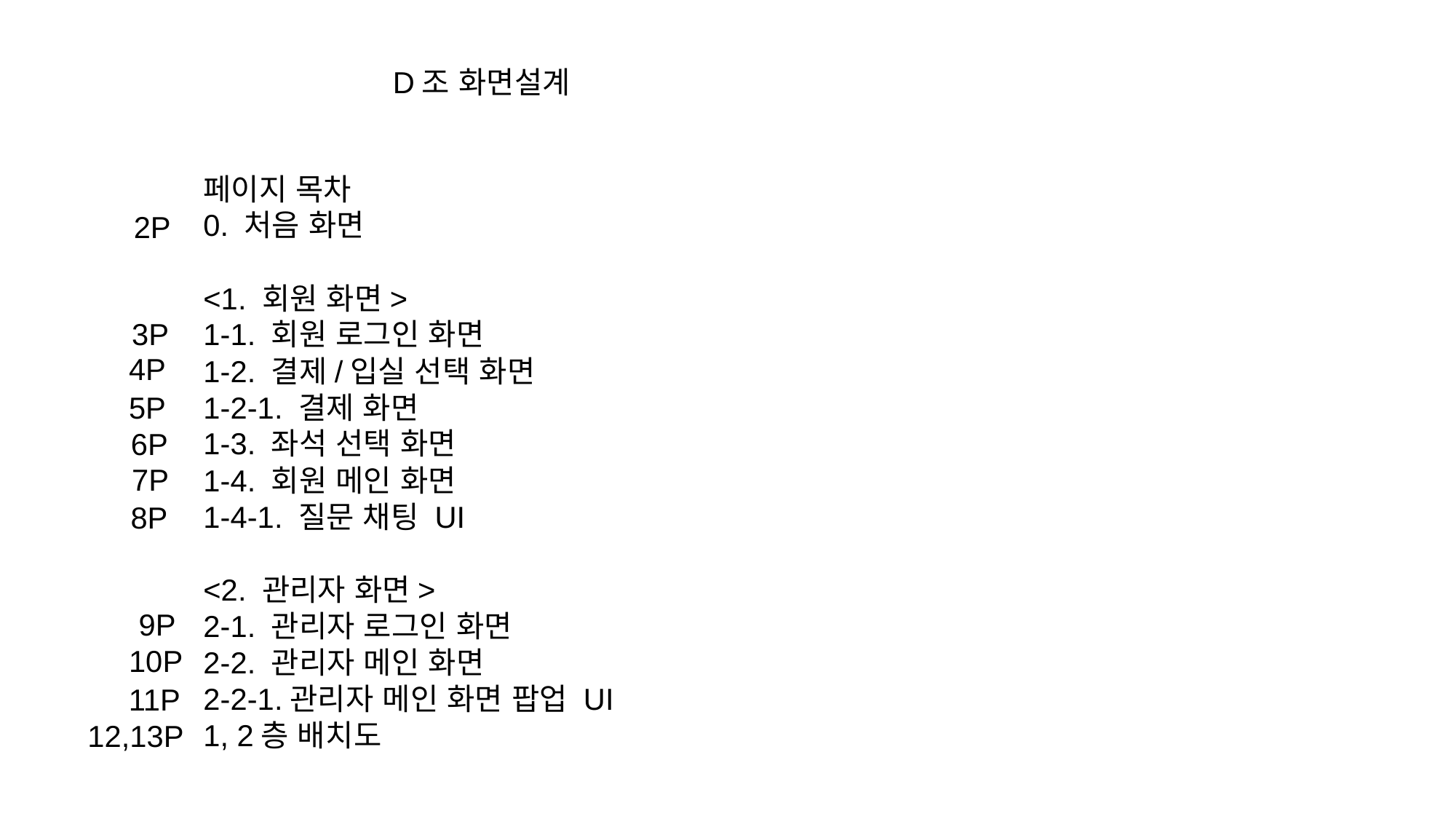

D조 화면설계
페이지 목차
0. 처음 화면

<1. 회원 화면>
1-1. 회원 로그인 화면
1-2. 결제/입실 선택 화면
1-2-1. 결제 화면
1-3. 좌석 선택 화면
1-4. 회원 메인 화면
1-4-1. 질문 채팅 UI

<2. 관리자 화면>
2-1. 관리자 로그인 화면
2-2. 관리자 메인 화면
2-2-1.관리자 메인 화면 팝업 UI
1, 2층 배치도

2P
3P
4P
5P
6P
7P
8P
9P
10P
11P
12,13P